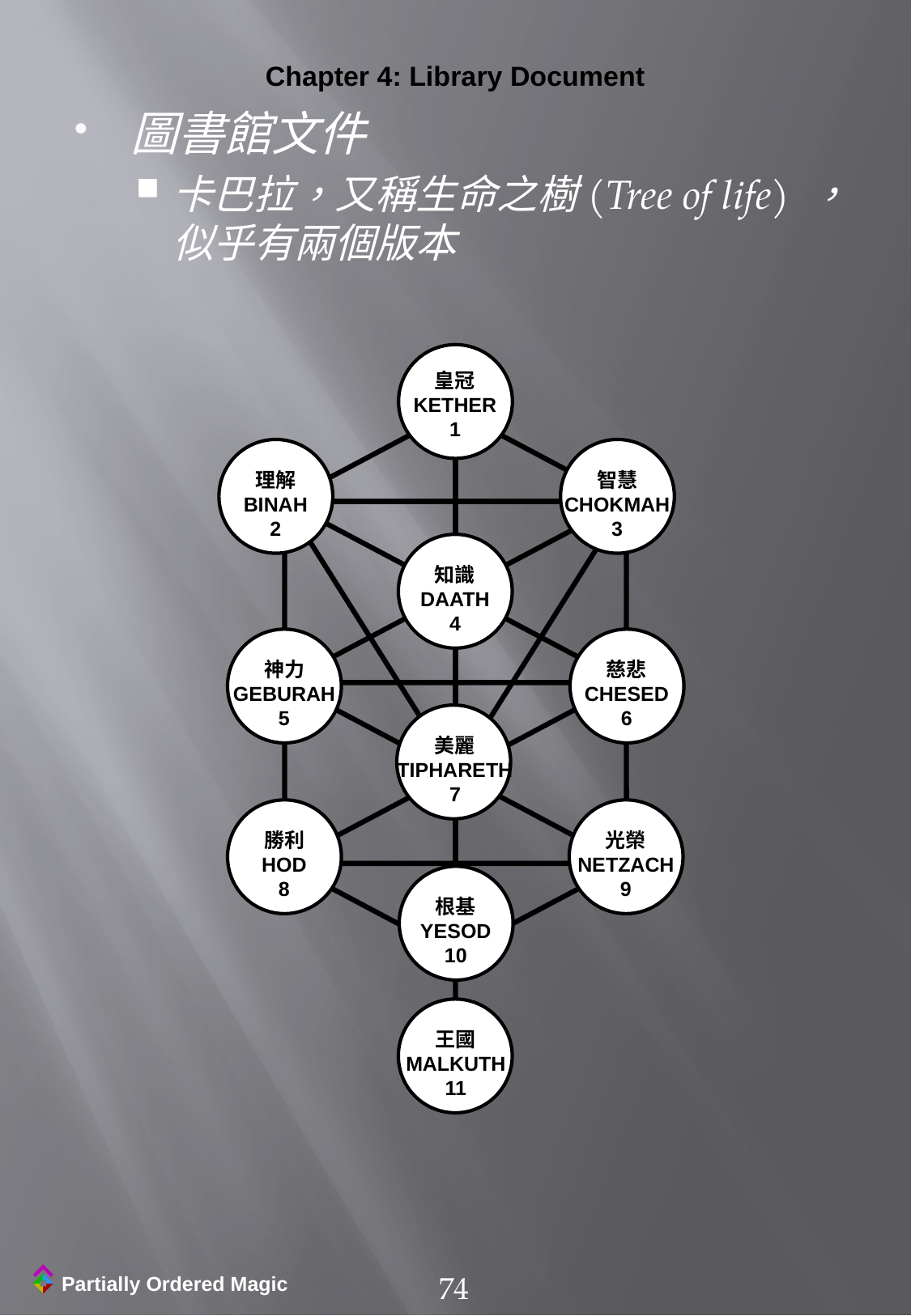

# Chapter 4: Library Document
圖書館文件
卡巴拉，又稱生命之樹(Tree of life) ，似乎有兩個版本

皇冠
KETHER
1

理解
BINAH
2

智慧
CHOKMAH
3

知識
DAATH
4

神力
GEBURAH
5

慈悲
CHESED
6

美麗
TIPHARETH
7

勝利
HOD
8

光榮
NETZACH
9

根基
YESOD
10

王國
MALKUTH
11